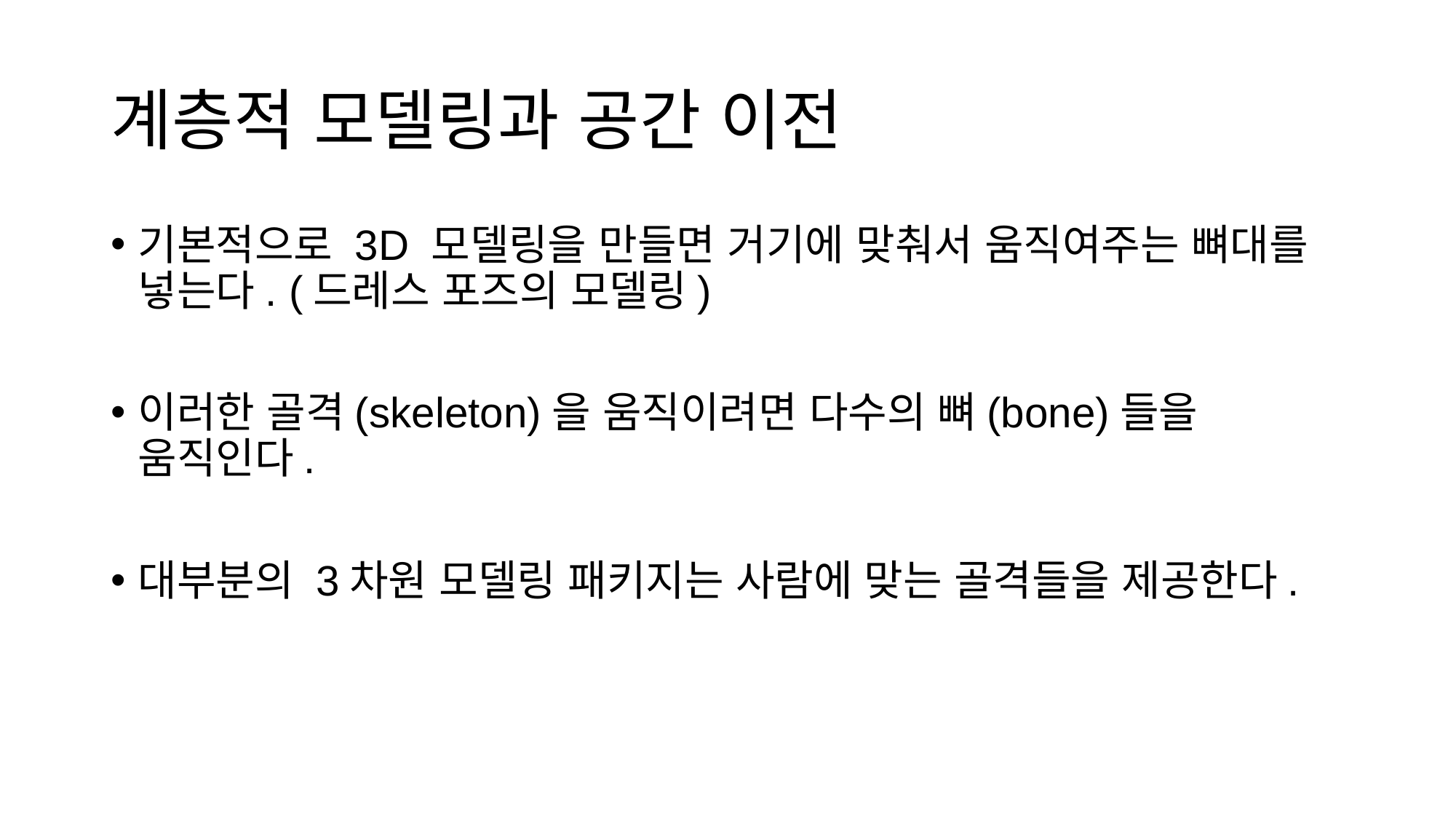

# 계층적 모델링과 공간 이전
기본적으로 3D 모델링을 만들면 거기에 맞춰서 움직여주는 뼈대를 넣는다. (드레스 포즈의 모델링)

이러한 골격(skeleton)을 움직이려면 다수의 뼈(bone)들을 움직인다.

대부분의 3차원 모델링 패키지는 사람에 맞는 골격들을 제공한다.